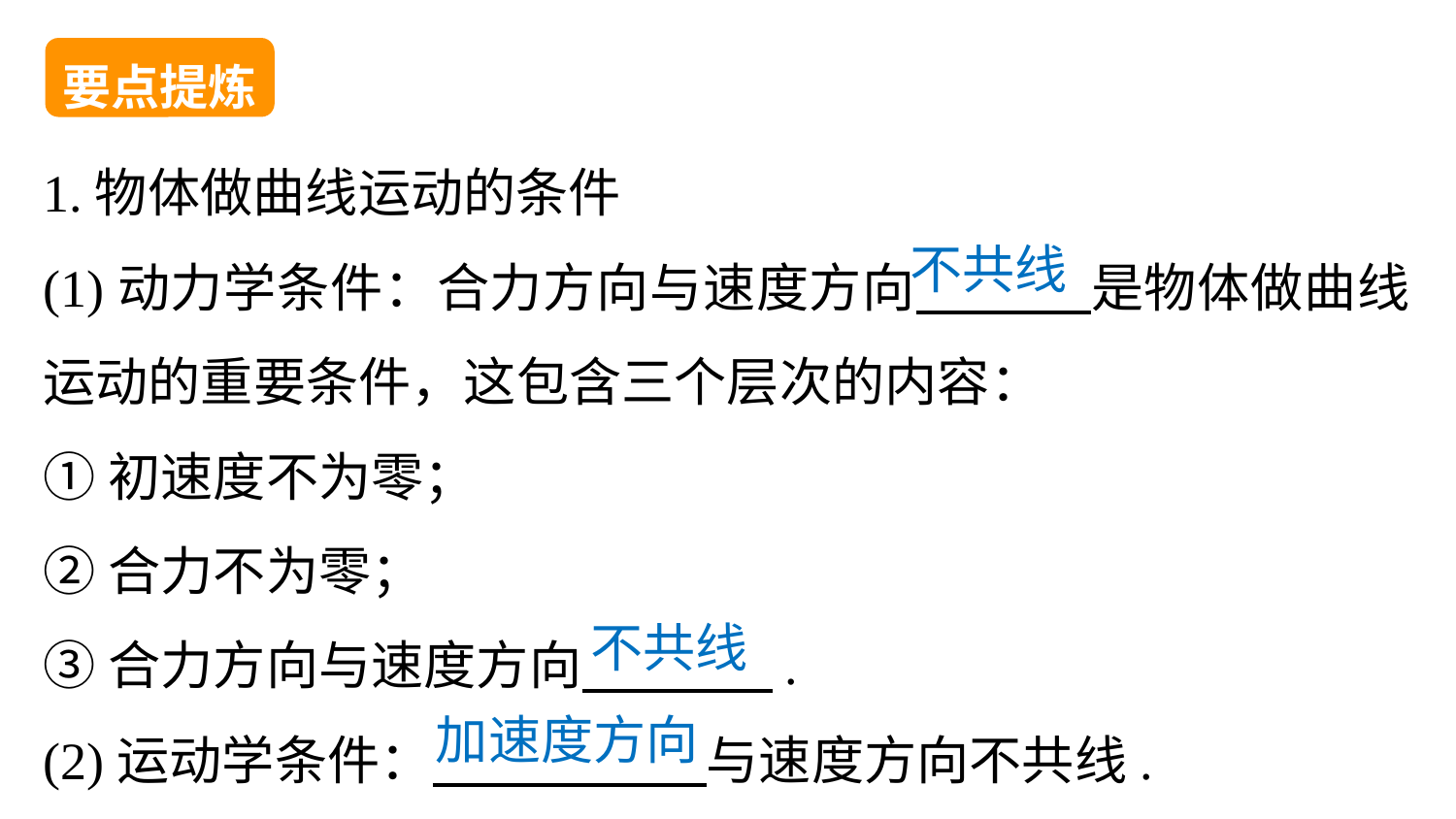

要点提炼
1.物体做曲线运动的条件
(1)动力学条件：合力方向与速度方向              是物体做曲线运动的重要条件，这包含三个层次的内容：
①初速度不为零；
②合力不为零；
③合力方向与速度方向                .
(2)运动学条件：                       与速度方向不共线.
不共线
不共线
加速度方向